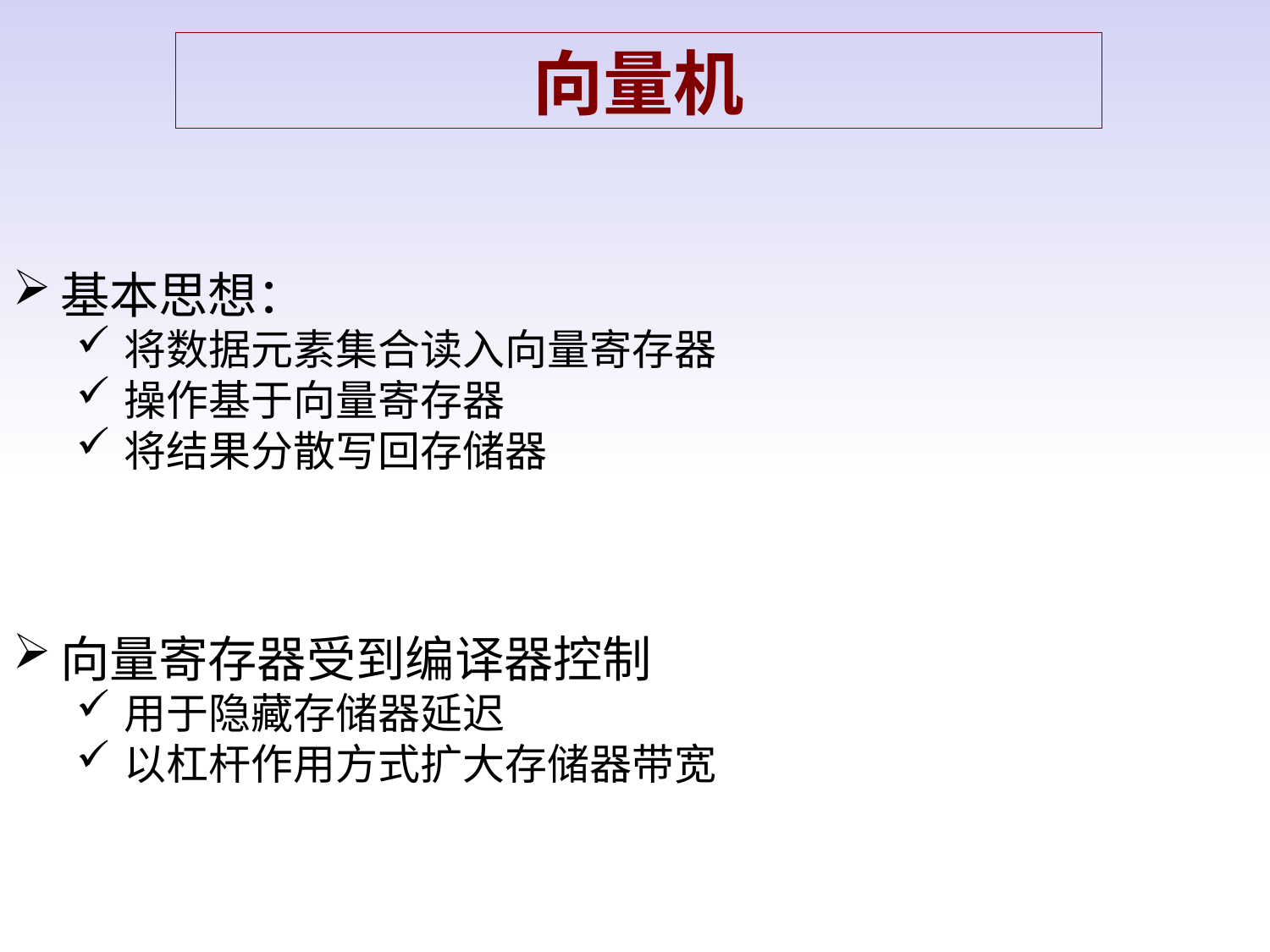

向量机
基本思想：
将数据元素集合读入向量寄存器
操作基于向量寄存器
将结果分散写回存储器

向量寄存器受到编译器控制
用于隐藏存储器延迟
以杠杆作用方式扩大存储器带宽